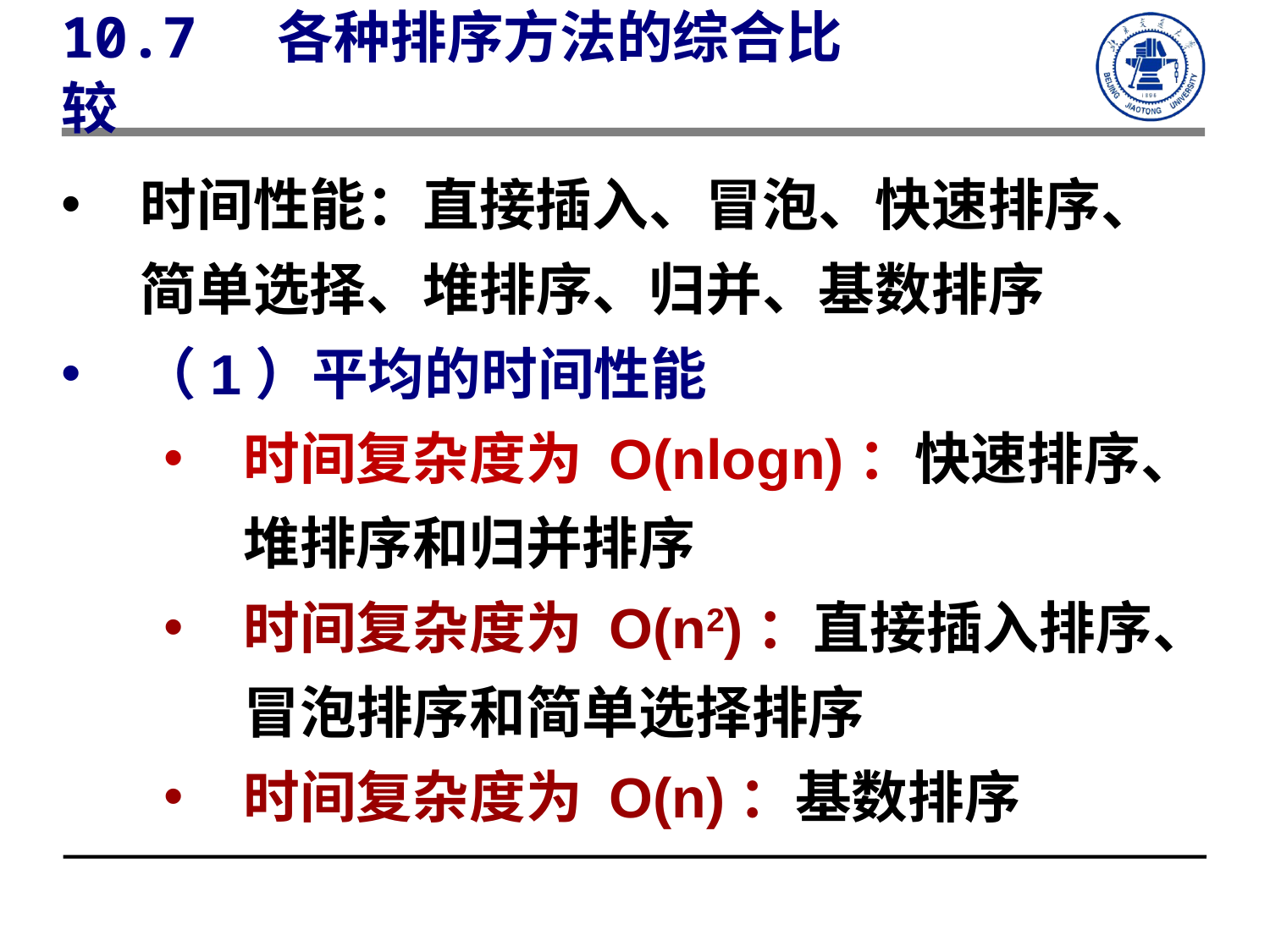

10.7  各种排序方法的综合比较
时间性能：直接插入、冒泡、快速排序、简单选择、堆排序、归并、基数排序
（1）平均的时间性能
时间复杂度为 O(nlogn)：快速排序、堆排序和归并排序
时间复杂度为 O(n2)：直接插入排序、冒泡排序和简单选择排序
时间复杂度为 O(n)：基数排序